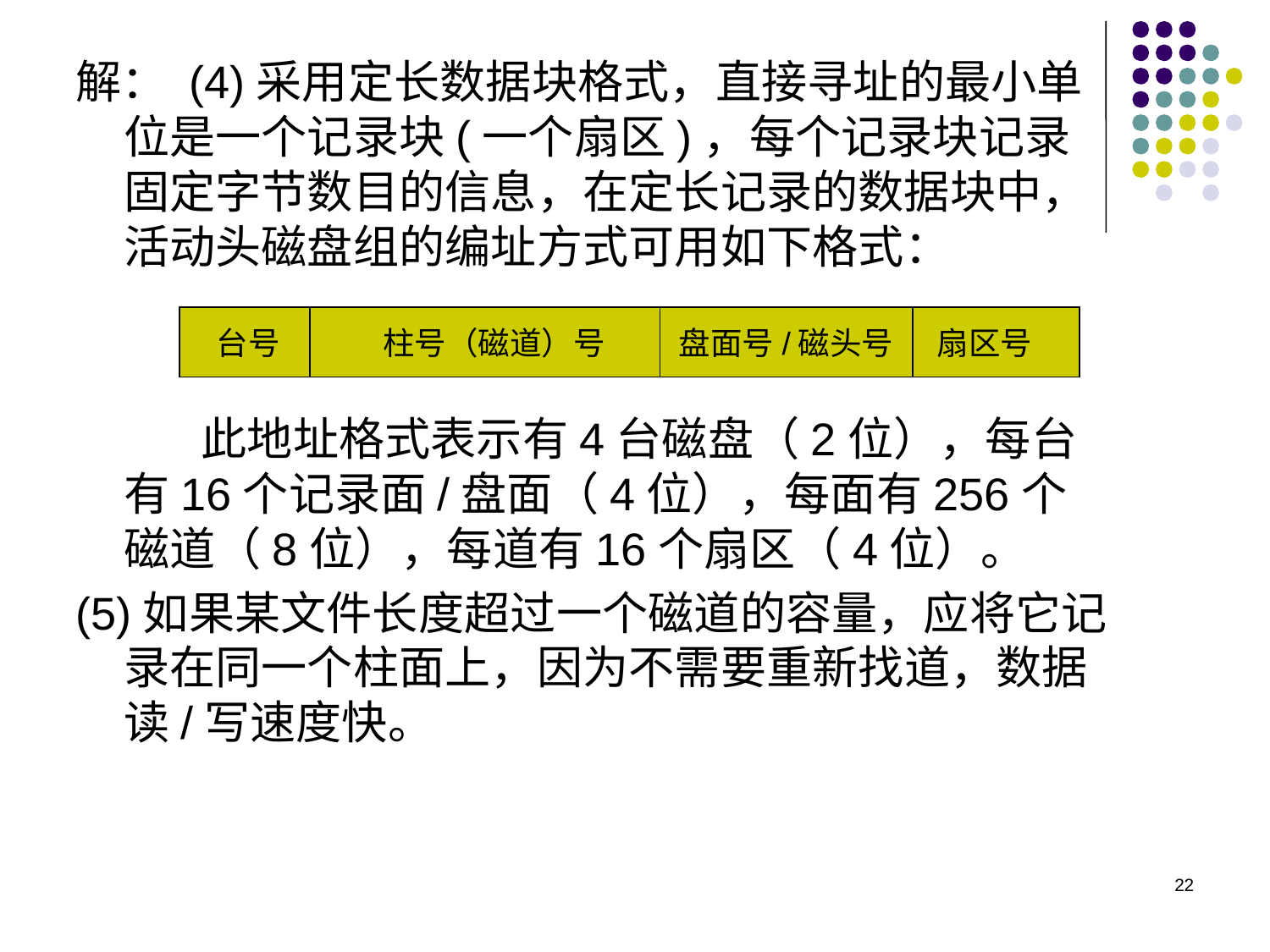

解： (4)采用定长数据块格式，直接寻址的最小单位是一个记录块(一个扇区)，每个记录块记录固定字节数目的信息，在定长记录的数据块中，活动头磁盘组的编址方式可用如下格式：

           此地址格式表示有4台磁盘（2位），每台有16个记录面/盘面（4位），每面有256个磁道（8位），每道有16个扇区（4位）。
(5)如果某文件长度超过一个磁道的容量，应将它记录在同一个柱面上，因为不需要重新找道，数据读/写速度快。
台号
柱号（磁道）号
盘面号/磁头号
扇区号
22